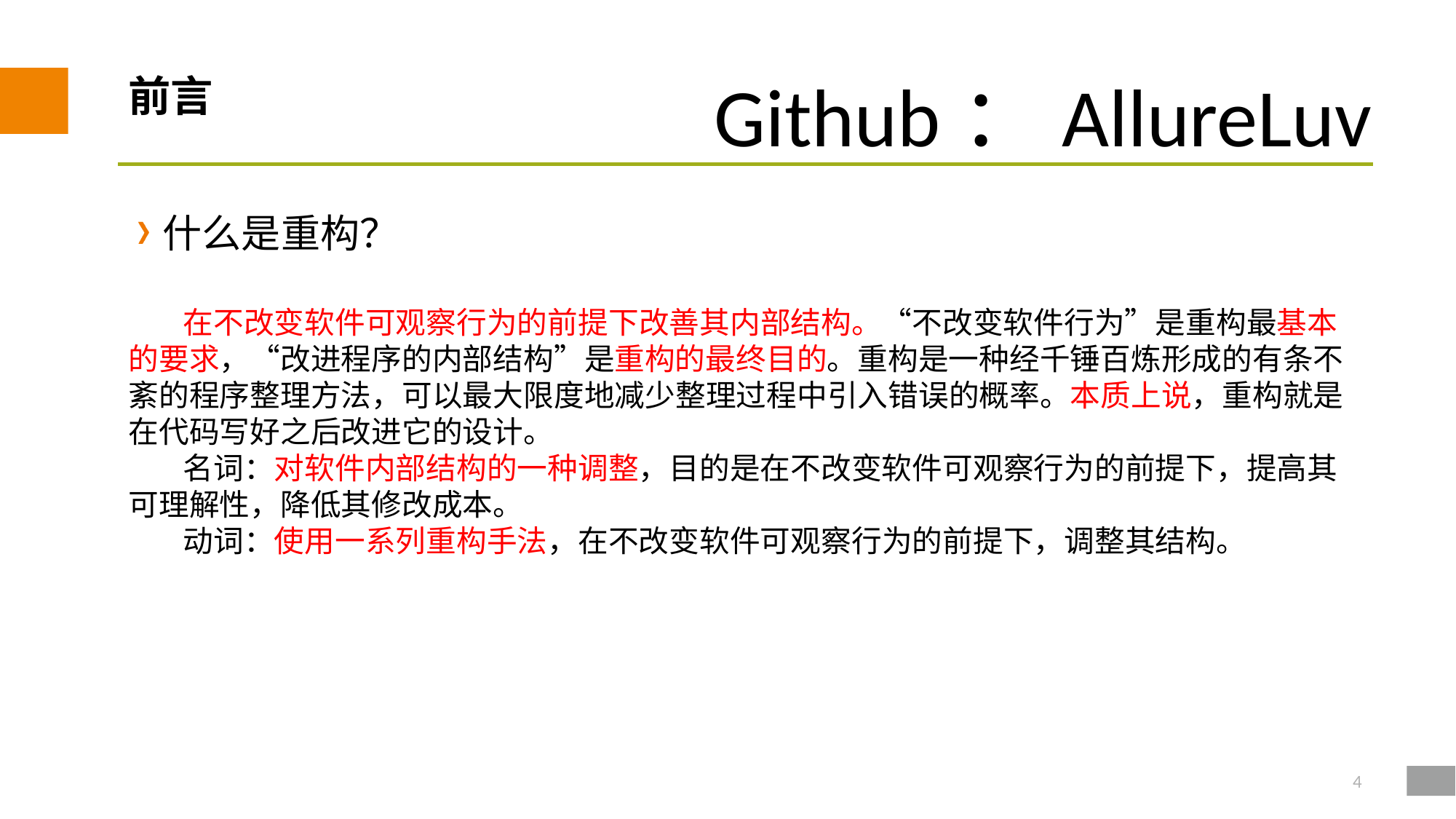

# 前言
什么是重构？

在不改变软件可观察行为的前提下改善其内部结构。“不改变软件行为”是重构最基本的要求，“改进程序的内部结构”是重构的最终目的。重构是一种经千锤百炼形成的有条不紊的程序整理方法，可以最大限度地减少整理过程中引入错误的概率。本质上说，重构就是在代码写好之后改进它的设计。
名词：对软件内部结构的一种调整，目的是在不改变软件可观察行为的前提下，提高其可理解性，降低其修改成本。
动词：使用一系列重构手法，在不改变软件可观察行为的前提下，调整其结构。
4